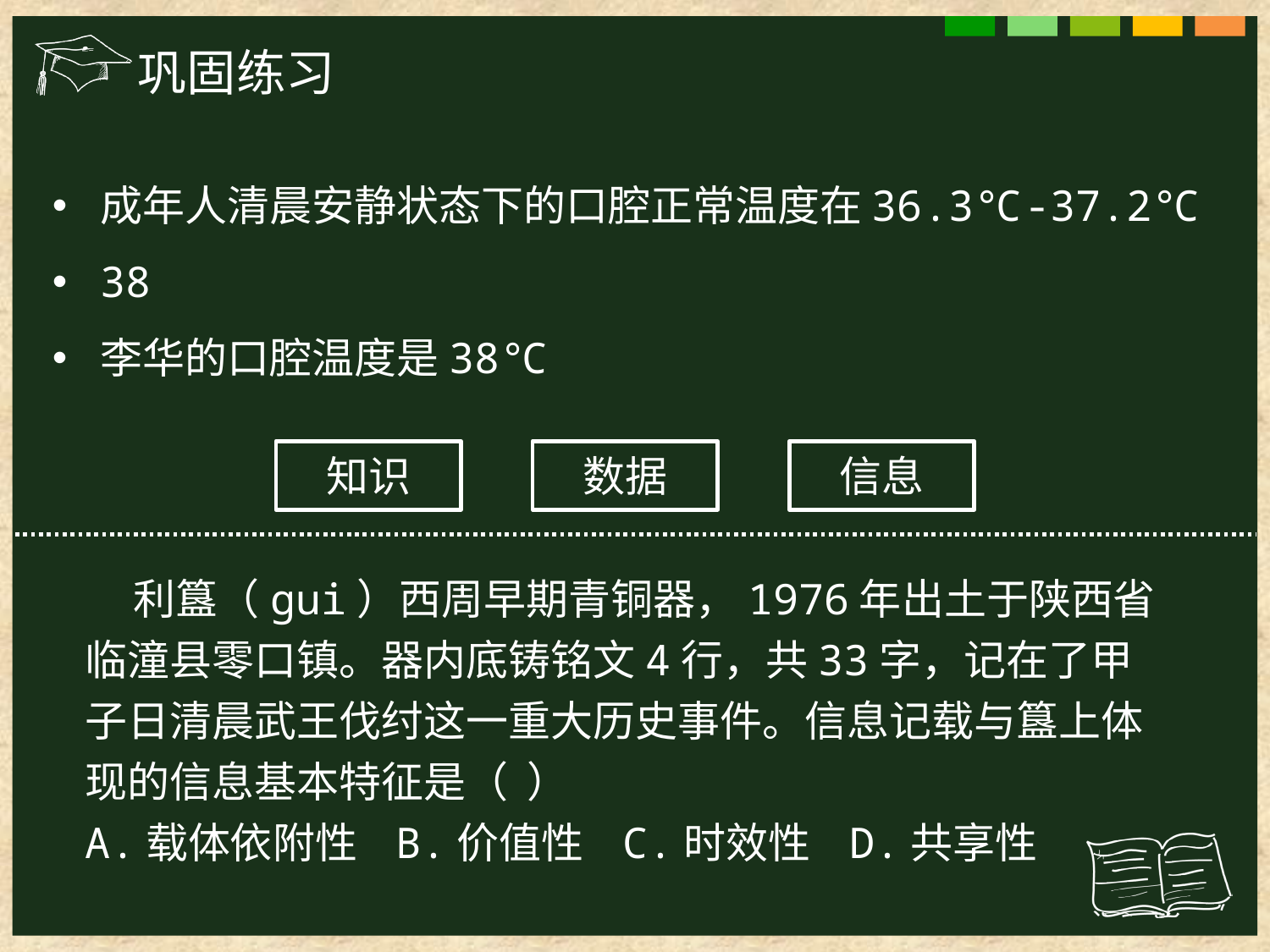

巩固练习
成年人清晨安静状态下的口腔正常温度在36.3℃-37.2℃
38
李华的口腔温度是38℃
知识
数据
信息
    利簋（gui）西周早期青铜器，1976年出土于陕西省临潼县零口镇。器内底铸铭文4行，共33字，记在了甲子日清晨武王伐纣这一重大历史事件。信息记载与簋上体现的信息基本特征是（  ）
A.载体依附性   B.价值性   C.时效性   D.共享性